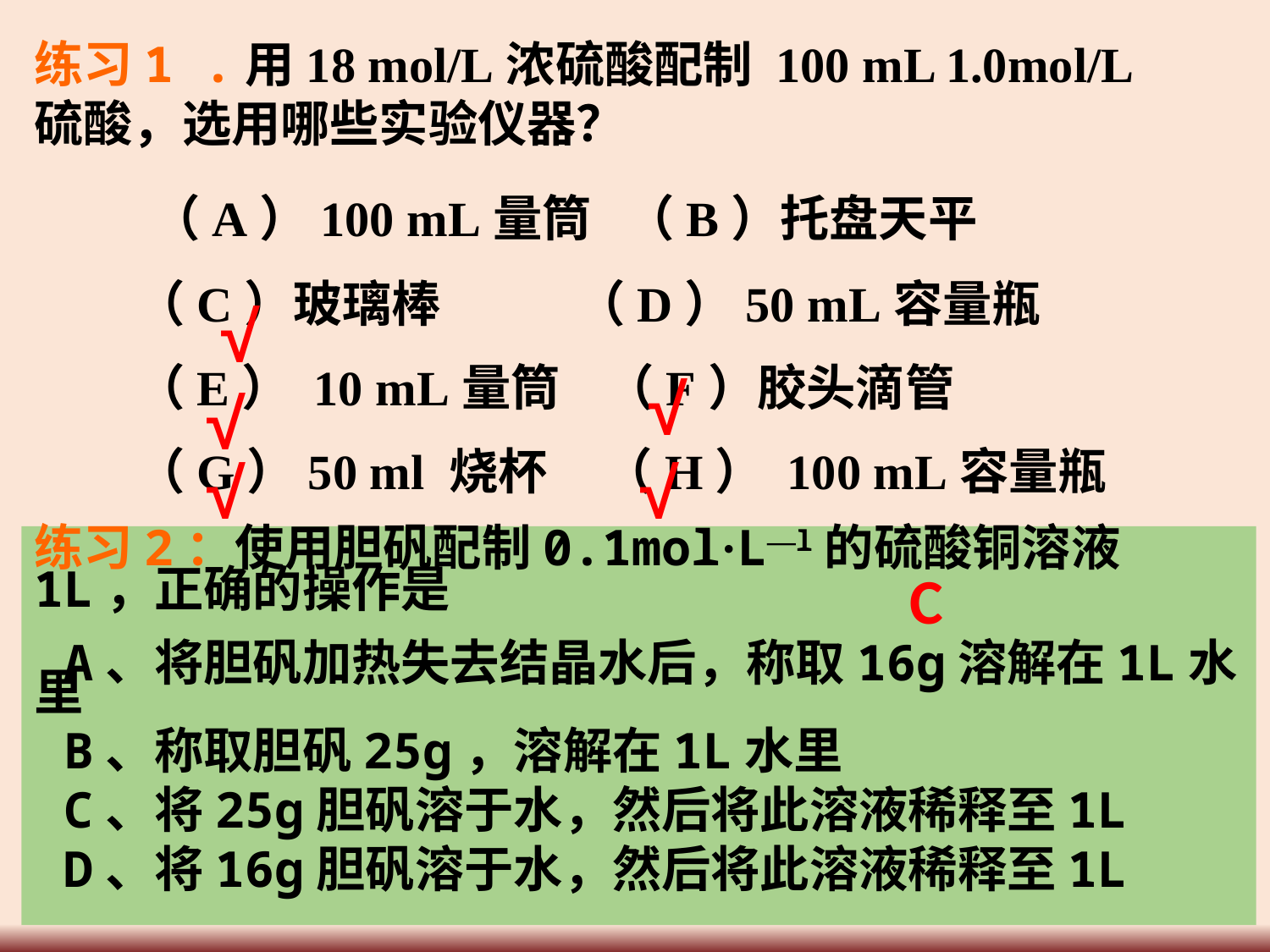

练习1 .用18 mol/L浓硫酸配制 100 mL 1.0mol/L 硫酸，选用哪些实验仪器？
        （A）100 mL量筒   （B）托盘天平
        （C）玻璃棒            （D）50 mL容量瓶
        （E） 10 mL量筒    （F）胶头滴管
        （G）50 ml 烧杯     （H） 100 mL容量瓶
√
√
√
√
√
练习2：使用胆矾配制0.1mol·L—l的硫酸铜溶液1L，正确的操作是

 A、将胆矾加热失去结晶水后，称取16g溶解在1L水里

 B、称取胆矾25g，溶解在1L水里

 C、将25g胆矾溶于水，然后将此溶液稀释至1L

 D、将16g胆矾溶于水，然后将此溶液稀释至1L

C